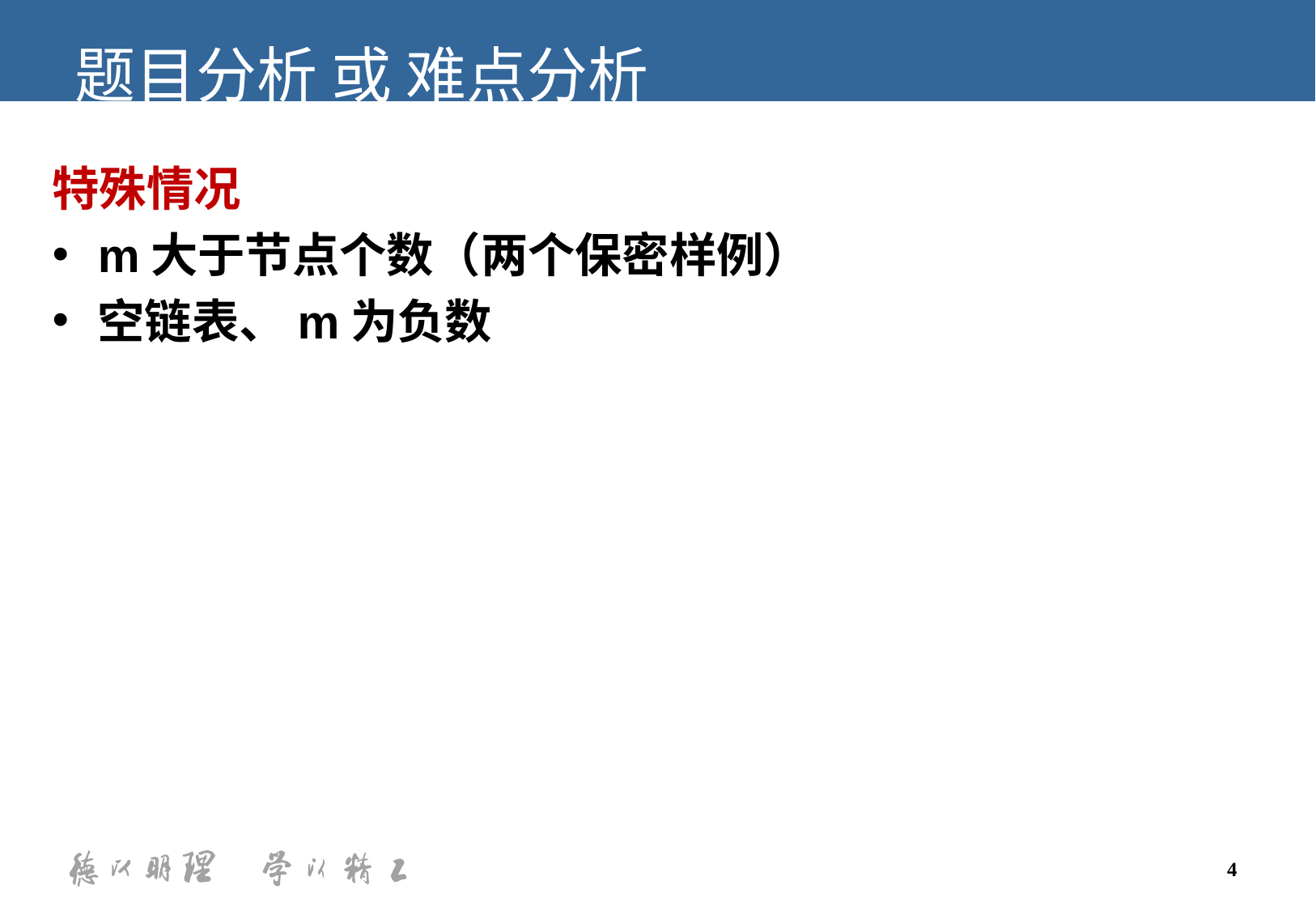

题目分析 或 难点分析
特殊情况
m大于节点个数（两个保密样例）
空链表、m为负数
4